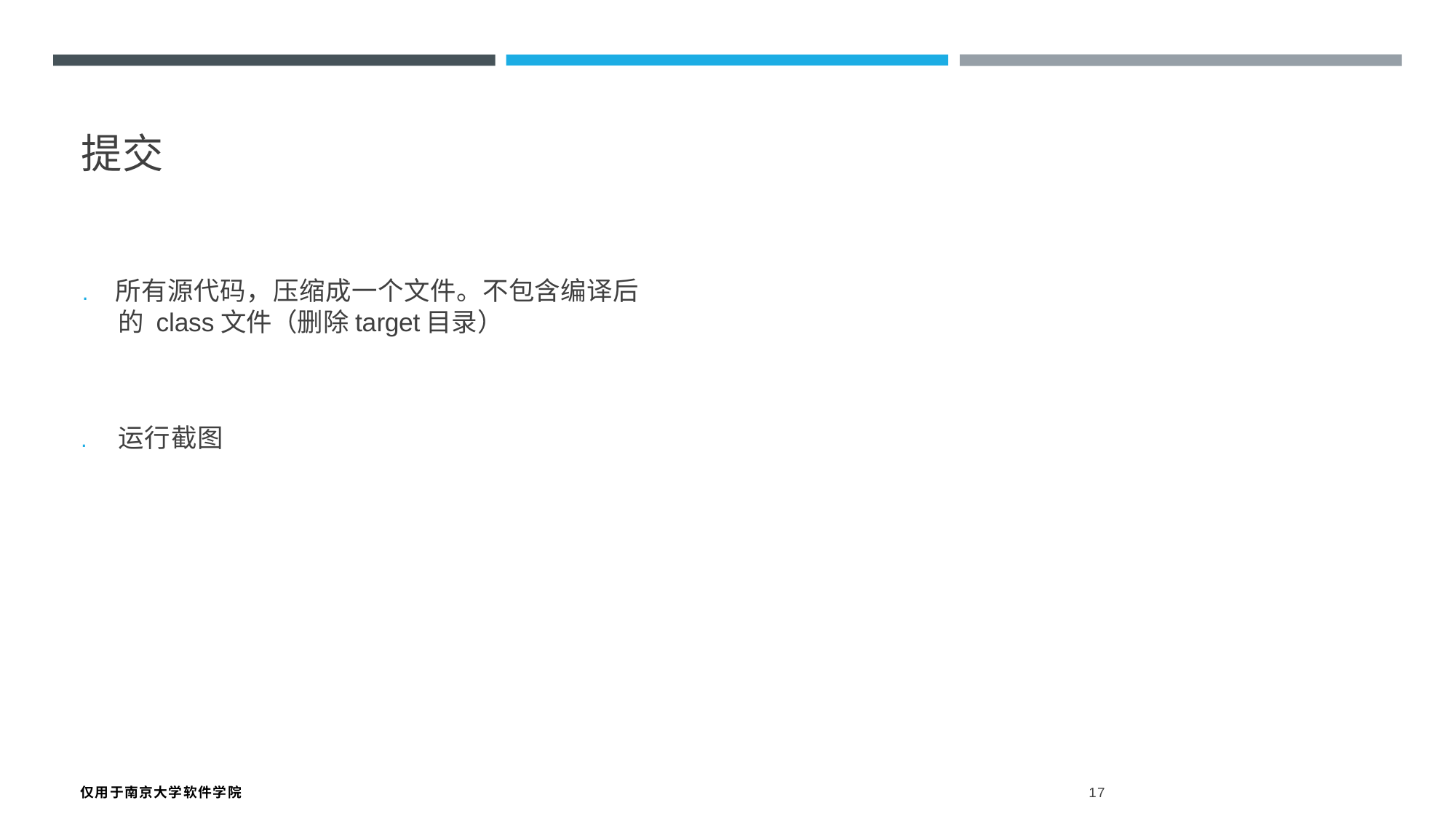

提交

.   所有源代码，压缩成一个文件。不包含编译后的 class文件（删除target目录）

.   运行截图

仅用于南京大学软件学院                                                                                                                                                                                                                                                                                17